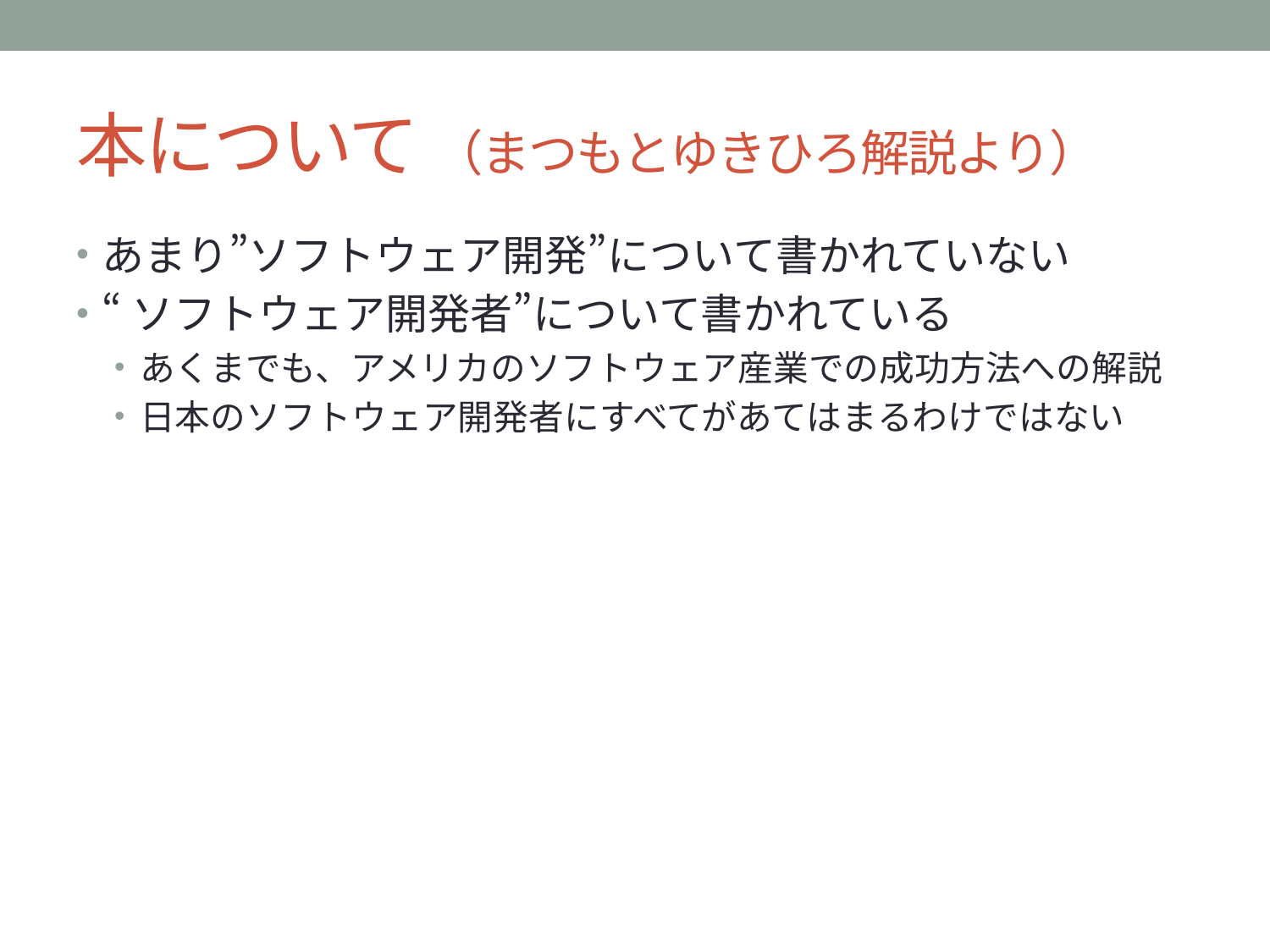

# 本について （まつもとゆきひろ解説より）
あまり”ソフトウェア開発”について書かれていない
“ソフトウェア開発者”について書かれている
あくまでも、アメリカのソフトウェア産業での成功方法への解説
日本のソフトウェア開発者にすべてがあてはまるわけではない